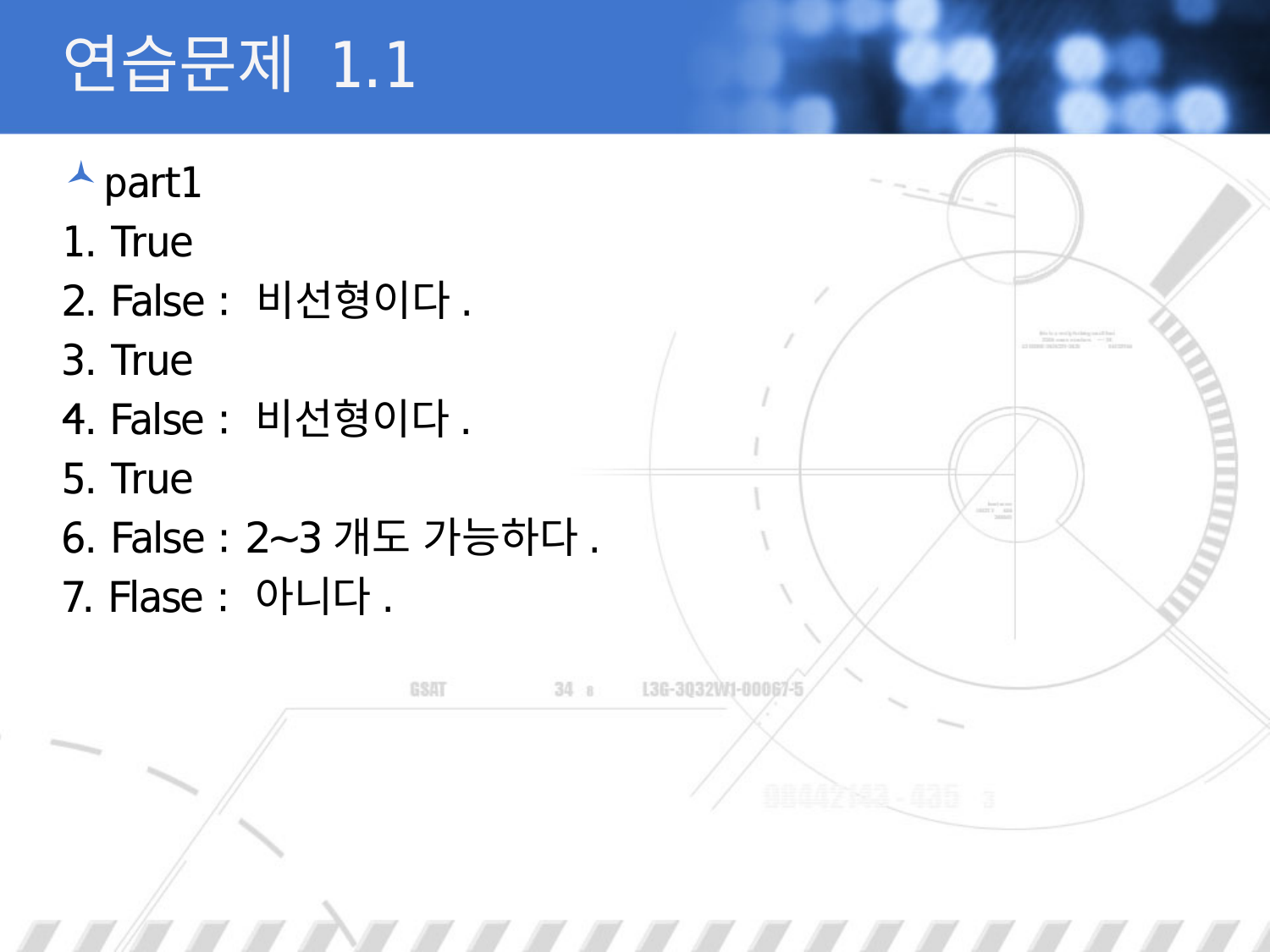

# 연습문제 1.1
part1
1. True
2. False : 비선형이다.
3. True
4. False : 비선형이다.
5. True
6. False : 2~3개도 가능하다.
7. Flase : 아니다.